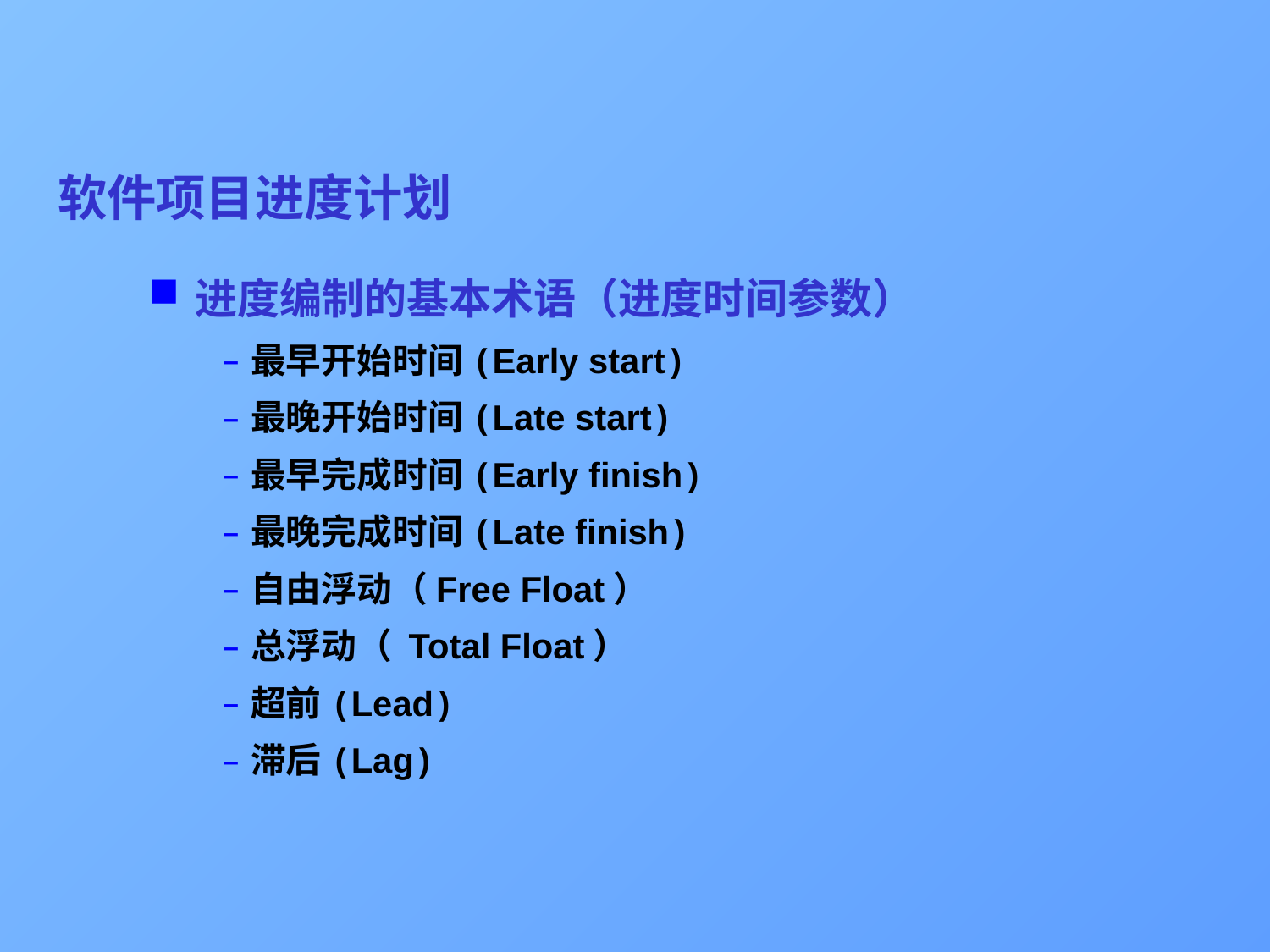

# 软件项目进度计划
进度编制的基本术语（进度时间参数）
最早开始时间(Early start)
最晚开始时间(Late start)
最早完成时间(Early finish)
最晚完成时间(Late finish)
自由浮动（Free Float）
总浮动（ Total Float）
超前(Lead)
滞后(Lag)